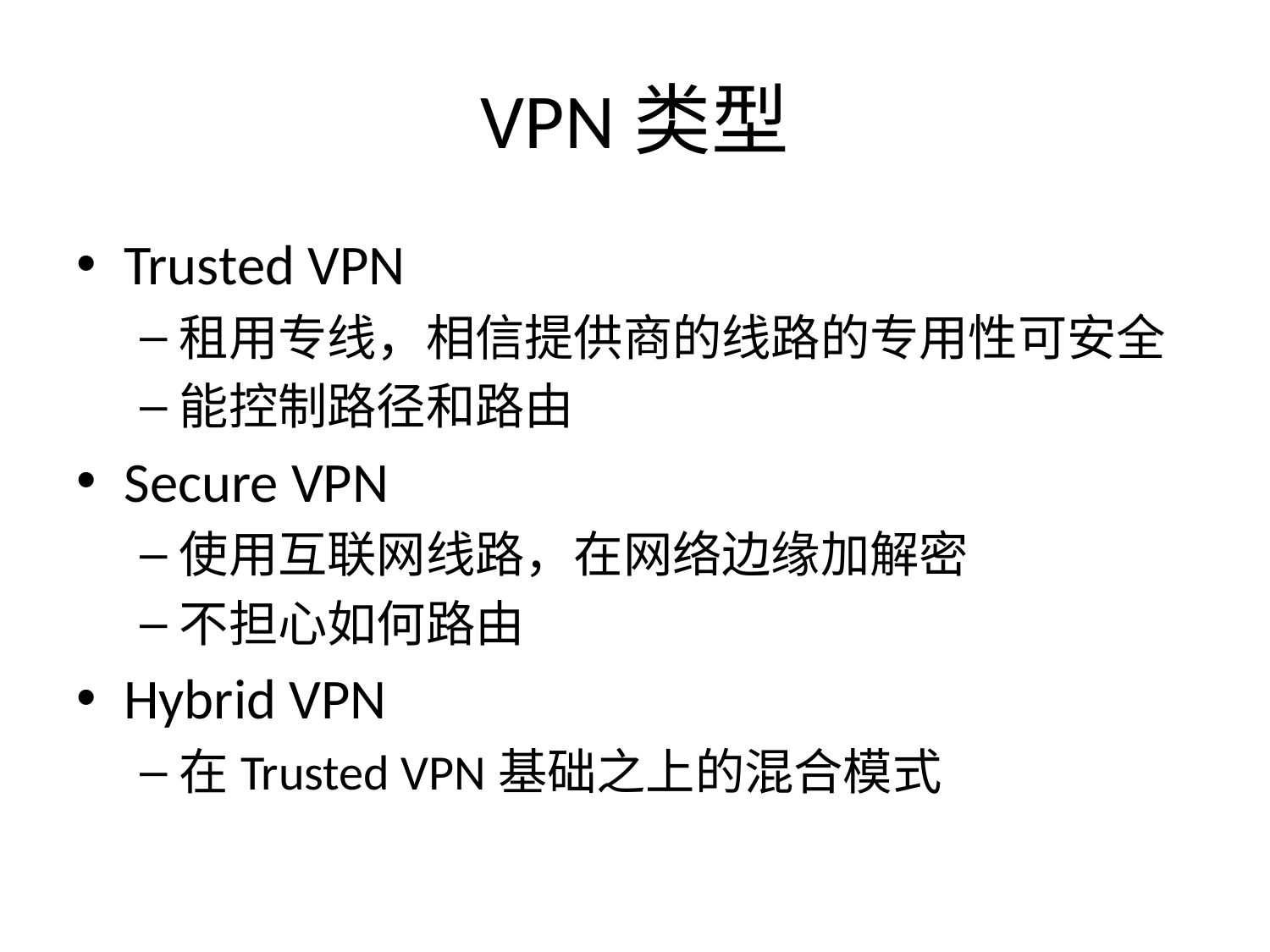

# VPN类型
Trusted VPN
租用专线，相信提供商的线路的专用性可安全
能控制路径和路由
Secure VPN
使用互联网线路，在网络边缘加解密
不担心如何路由
Hybrid VPN
在Trusted VPN基础之上的混合模式